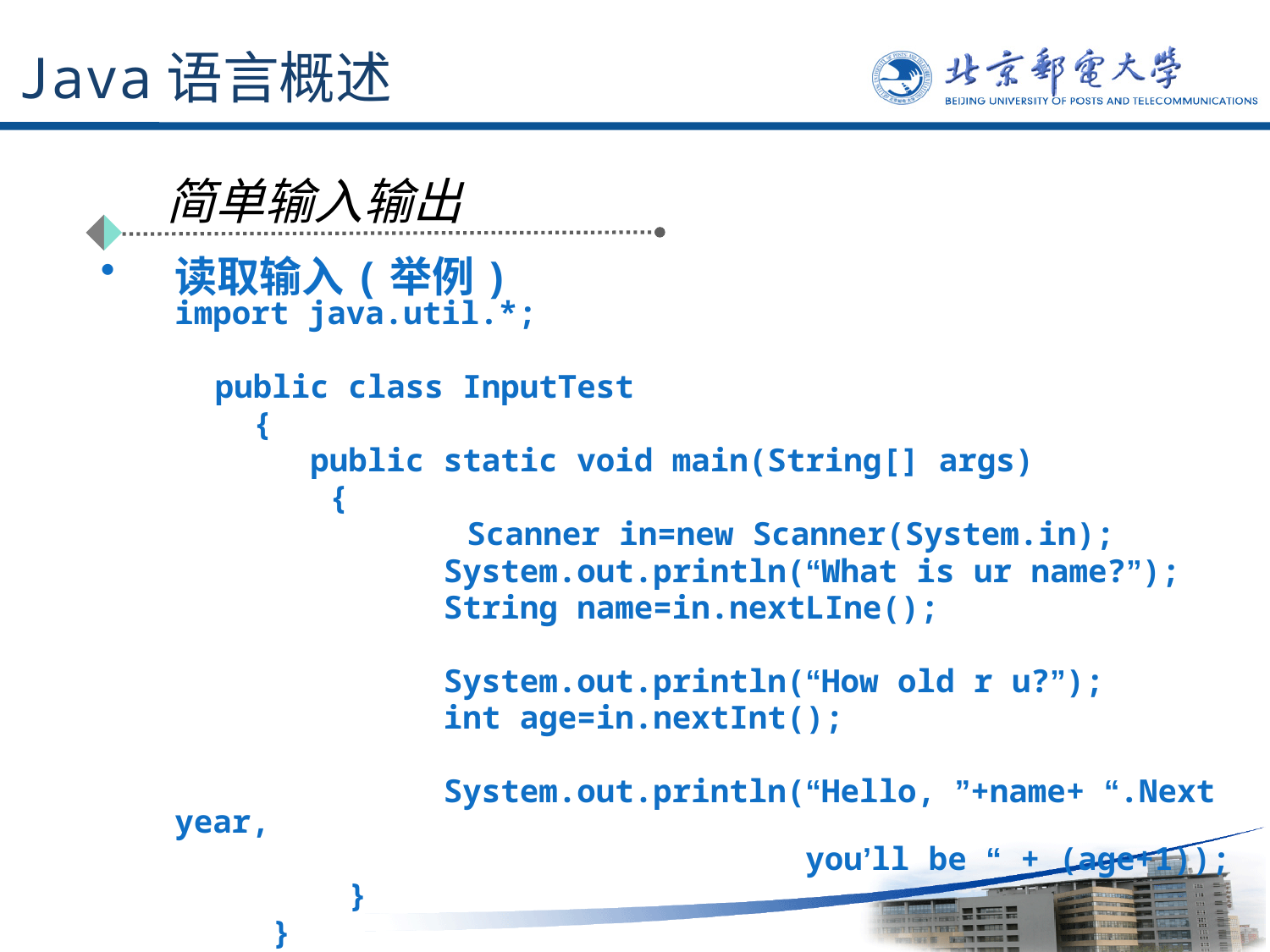

# Java语言概述

简单输入输出

读取输入(举例)
import java.util.*;

      public class InputTest
        {
           public static void main(String[] args)
            {
			  Scanner in=new Scanner(System.in);
                  System.out.println(“What is ur name?”);
                  String name=in.nextLIne();

                  System.out.println(“How old r u?”);
                  int age=in.nextInt();

                  System.out.println(“Hello, ”+name+ “.Next year,
                                     you’ll be “ + (age+1));
             }
         }